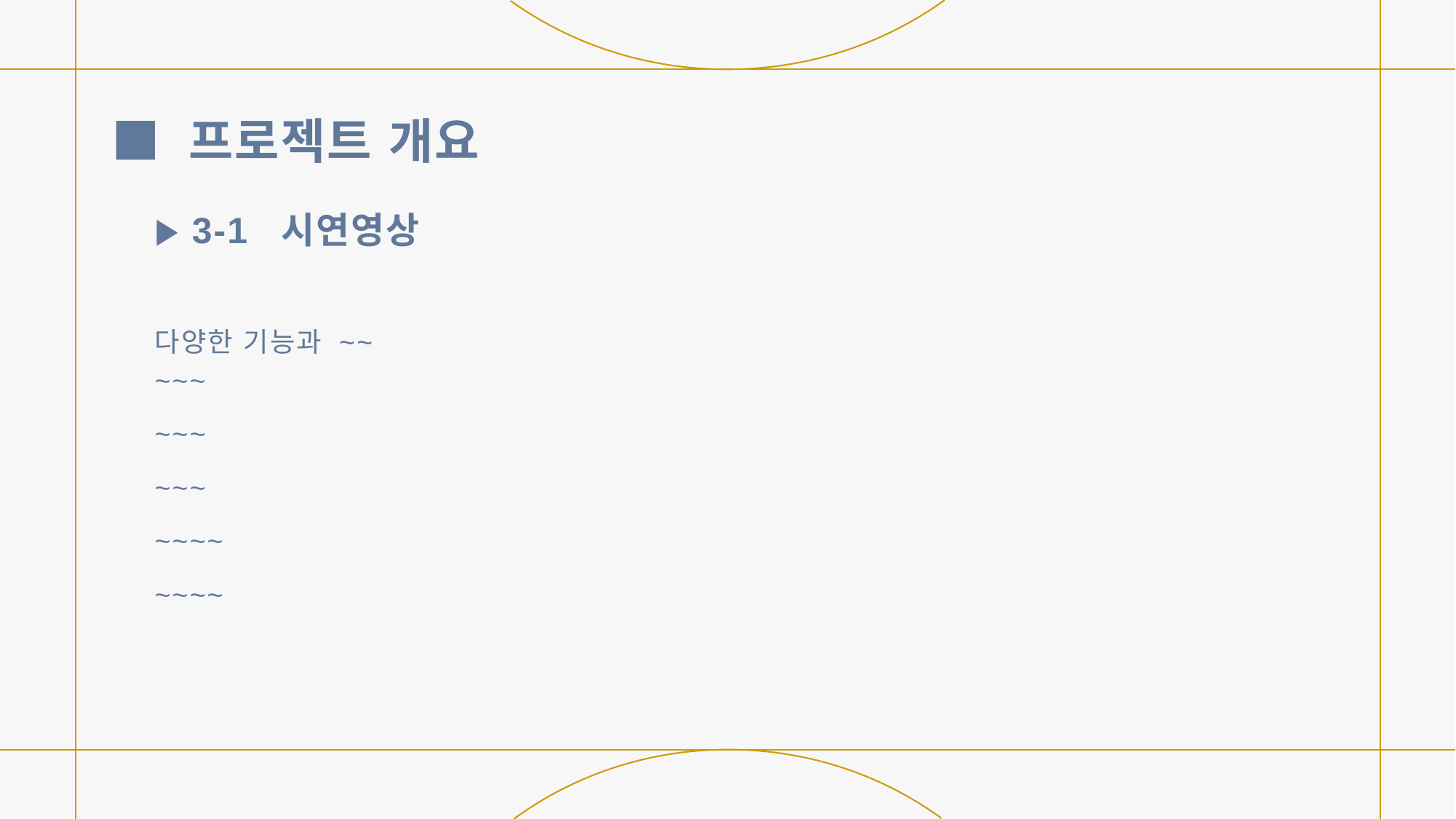

# ■ 프로젝트 개요
▶ 3-1  시연영상

다양한 기능과 ~~
~~~
~~~
~~~
~~~~
~~~~